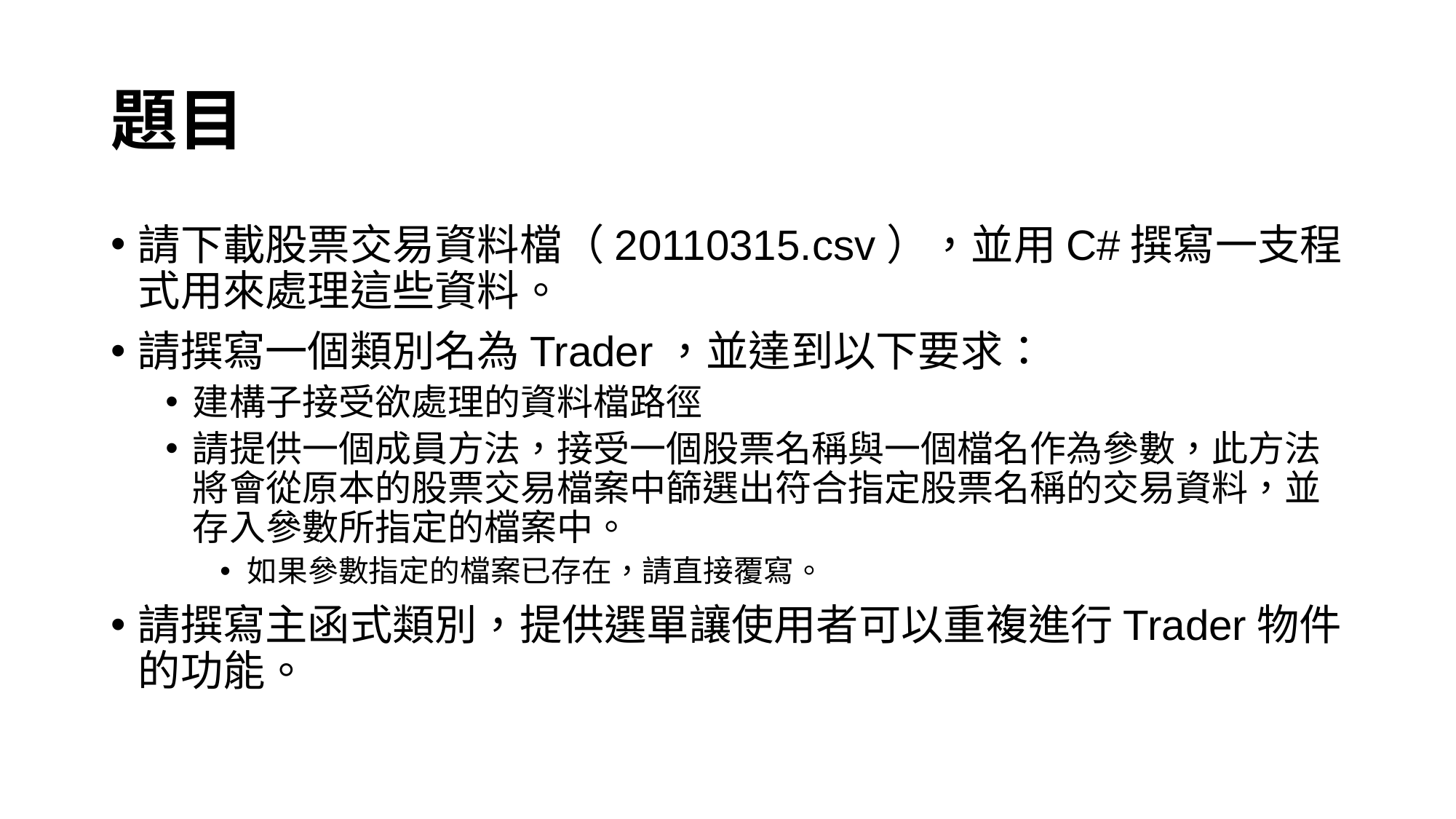

# 題目
請下載股票交易資料檔（20110315.csv），並用C#撰寫一支程式用來處理這些資料。
請撰寫一個類別名為Trader，並達到以下要求：
建構子接受欲處理的資料檔路徑
請提供一個成員方法，接受一個股票名稱與一個檔名作為參數，此方法將會從原本的股票交易檔案中篩選出符合指定股票名稱的交易資料，並存入參數所指定的檔案中。
如果參數指定的檔案已存在，請直接覆寫。
請撰寫主函式類別，提供選單讓使用者可以重複進行Trader物件的功能。